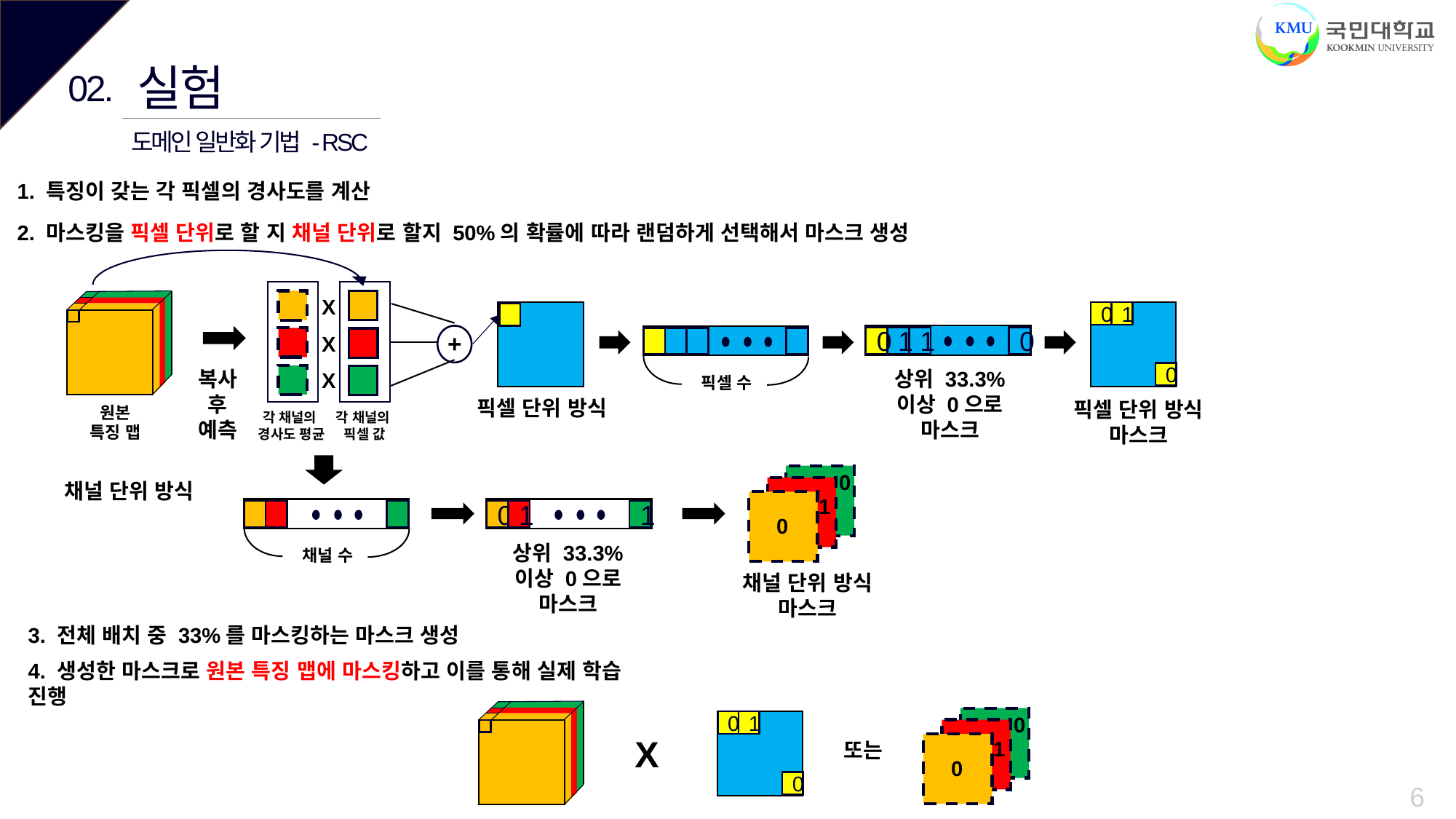

실험
02.
도메인 일반화 기법 - RSC
1. 특징이 갖는 각 픽셀의 경사도를 계산
2. 마스킹을 픽셀 단위로 할 지 채널 단위로 할지 50%의 확률에 따라 랜덤하게 선택해서 마스크 생성

X

0
1
0

+

X

0
1
1
0

복사 후
예측
상위 33.3% 이상 0으로 마스크
X

픽셀 수
픽셀 단위 방식
픽셀 단위 방식 마스크
원본
특징 맵
각 채널의
경사도 평균
각 채널의
픽셀 값

0

1

0
채널 단위 방식

0
1
1

상위 33.3% 이상 0으로 마스크
채널 수
채널 단위 방식 마스크
3. 전체 배치 중 33%를 마스킹하는 마스크 생성
4. 생성한 마스크로 원본 특징 맵에 마스킹하고 이를 통해 실제 학습 진행

0

1

0

0
1
0
X
또는
6